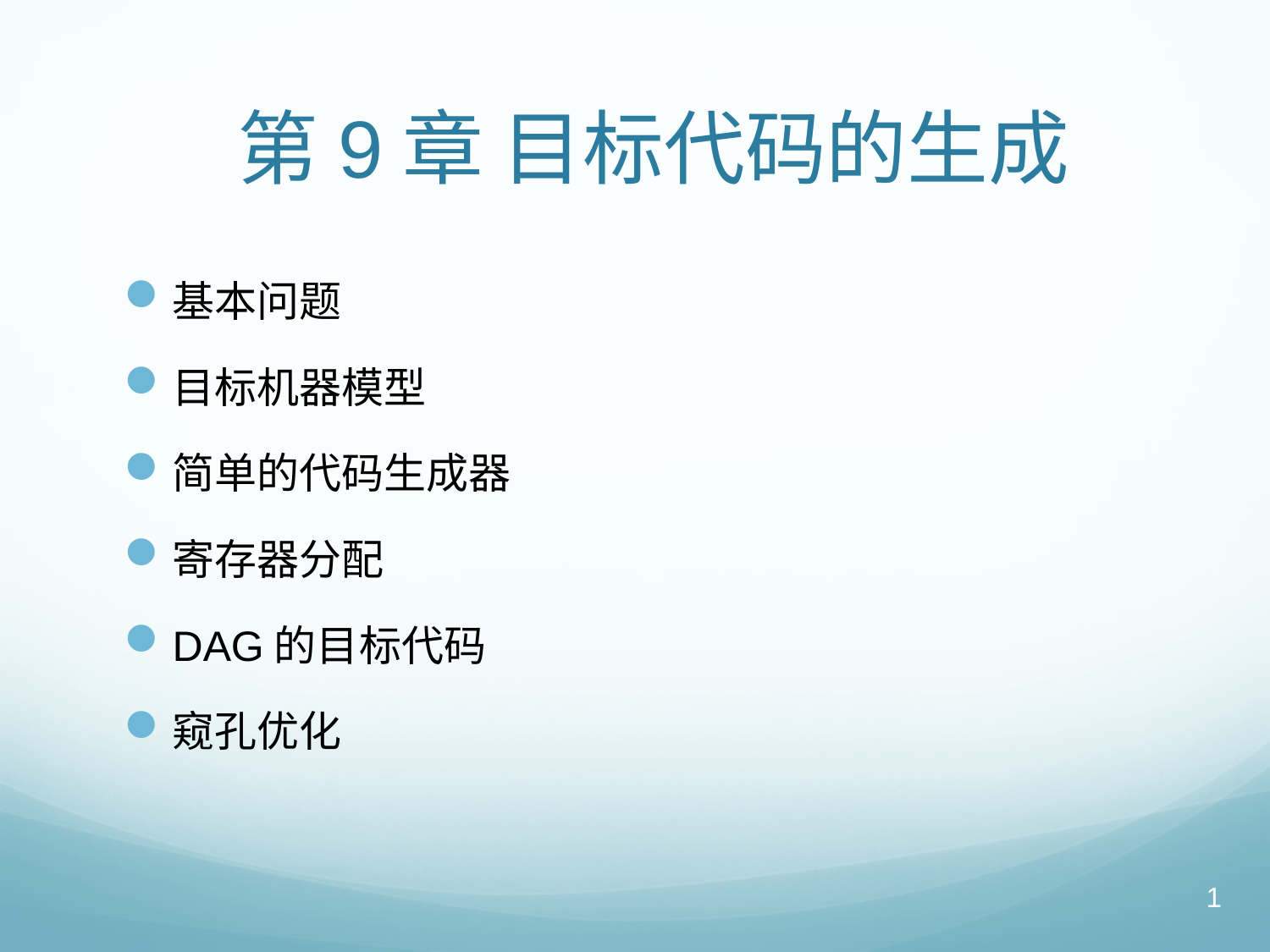

# 第9章 目标代码的生成
基本问题
目标机器模型
简单的代码生成器
寄存器分配
DAG的目标代码
窥孔优化
1